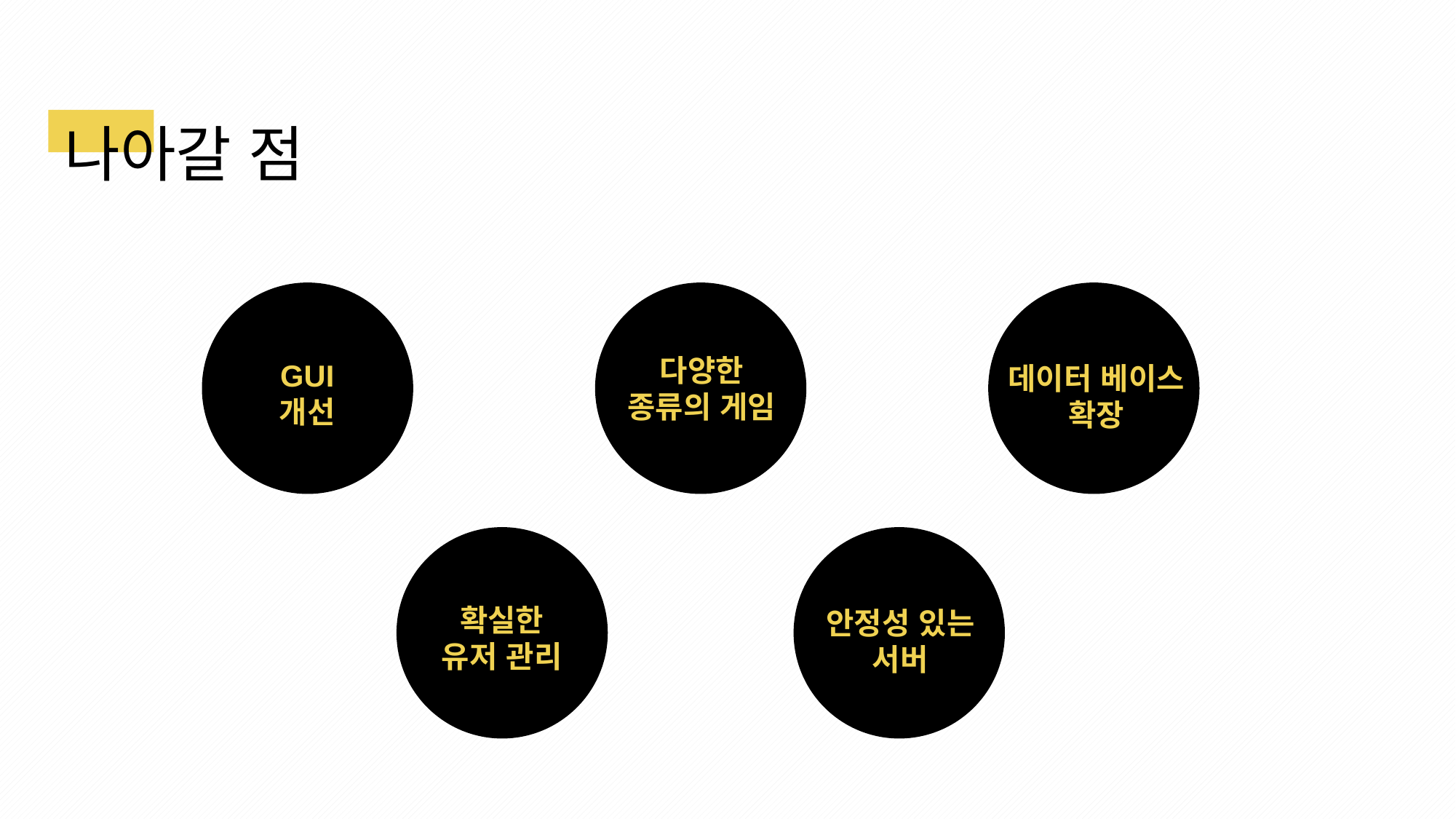

나아갈 점

GUI
개선

다양한
종류의 게임

데이터 베이스
확장

안정성 있는
서버

확실한
유저 관리